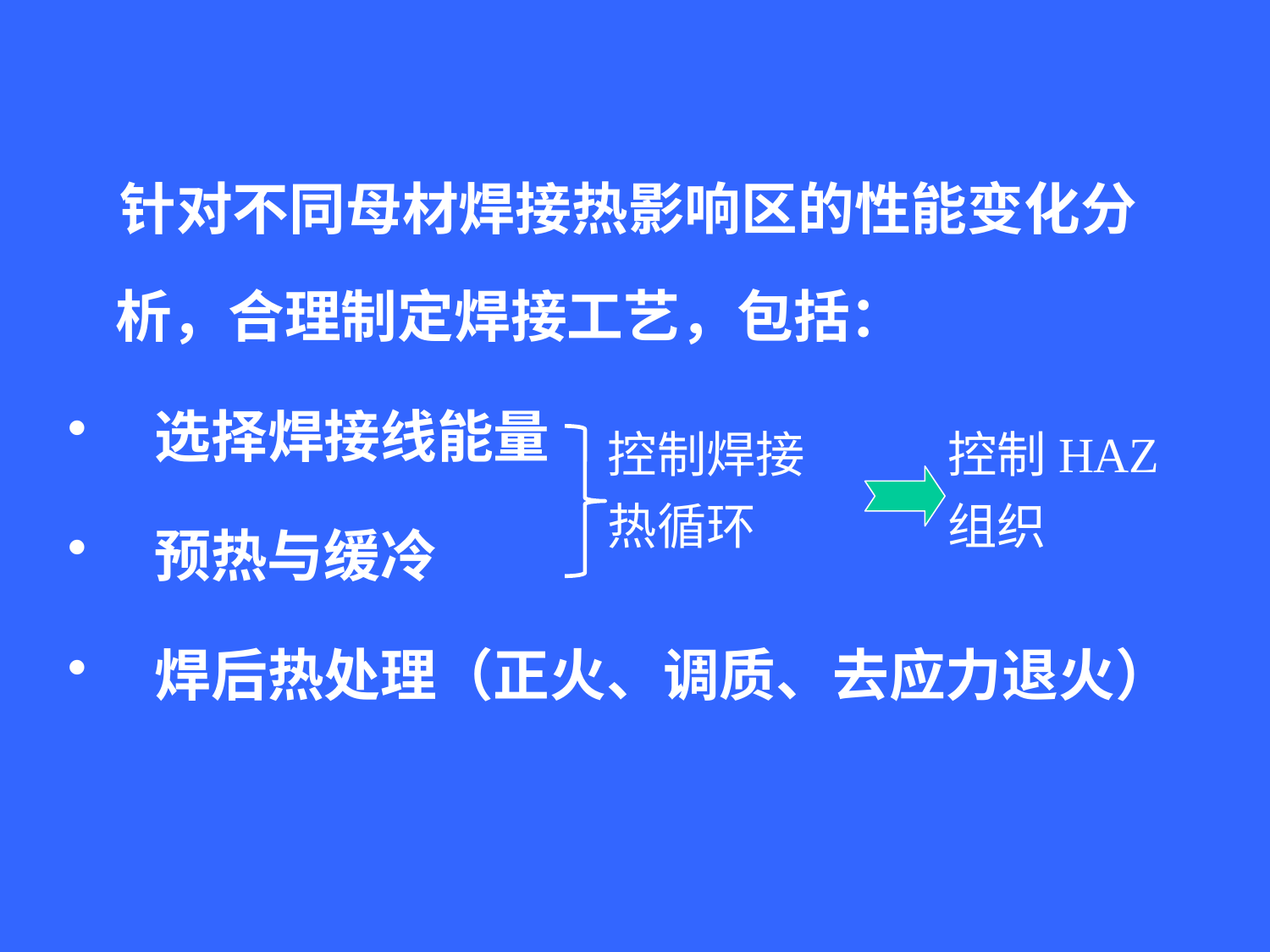

针对不同母材焊接热影响区的性能变化分析，合理制定焊接工艺，包括：
  选择焊接线能量
  预热与缓冷
  焊后热处理（正火、调质、去应力退火）

控制焊接
热循环
控制HAZ
组织